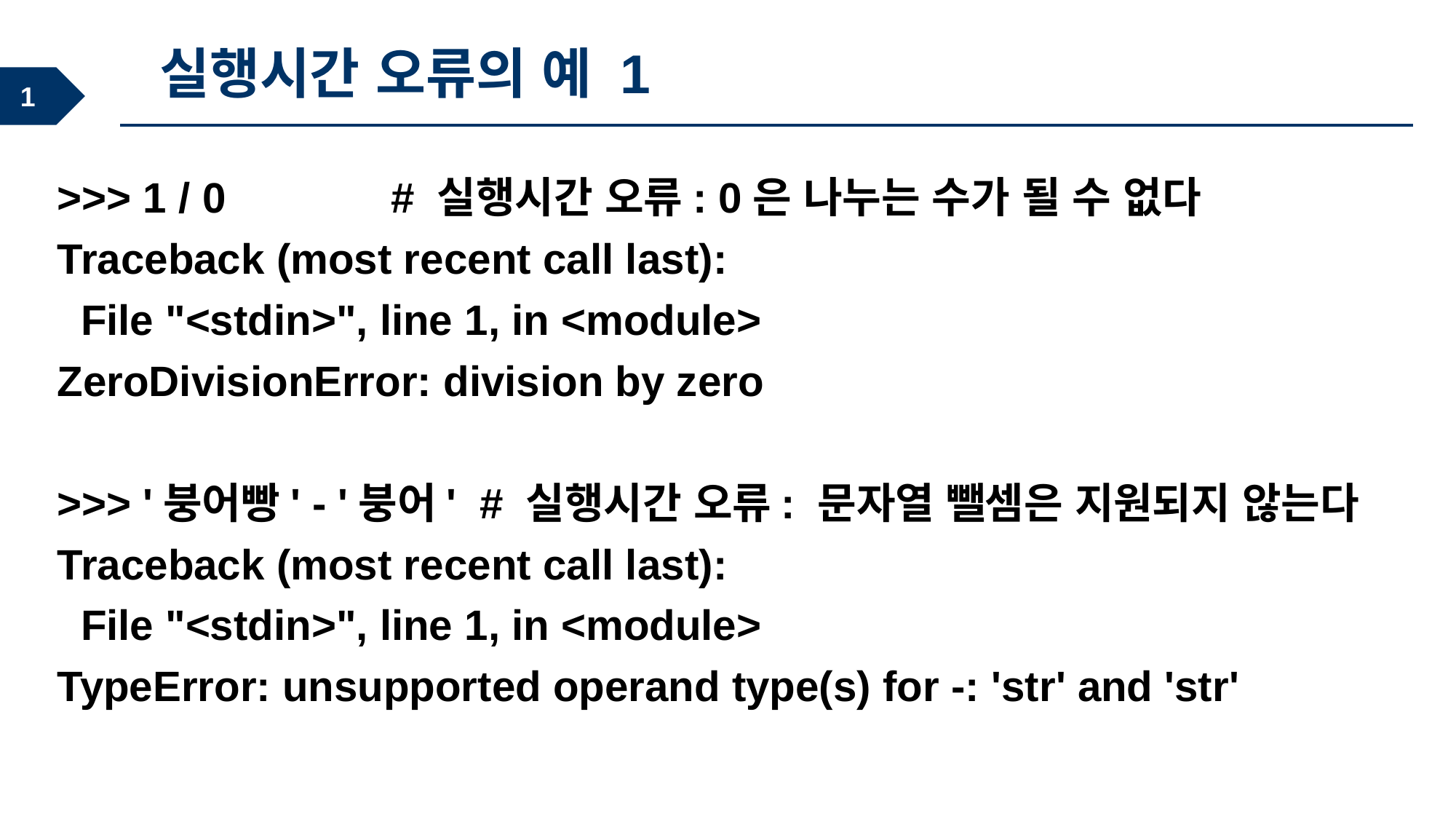

실행시간 오류의 예 1
>>> 1 / 0              # 실행시간 오류: 0은 나누는 수가 될 수 없다
Traceback (most recent call last):
  File "<stdin>", line 1, in <module>
ZeroDivisionError: division by zero

>>> '붕어빵' - '붕어'  # 실행시간 오류: 문자열 뺄셈은 지원되지 않는다
Traceback (most recent call last):
  File "<stdin>", line 1, in <module>
TypeError: unsupported operand type(s) for -: 'str' and 'str'